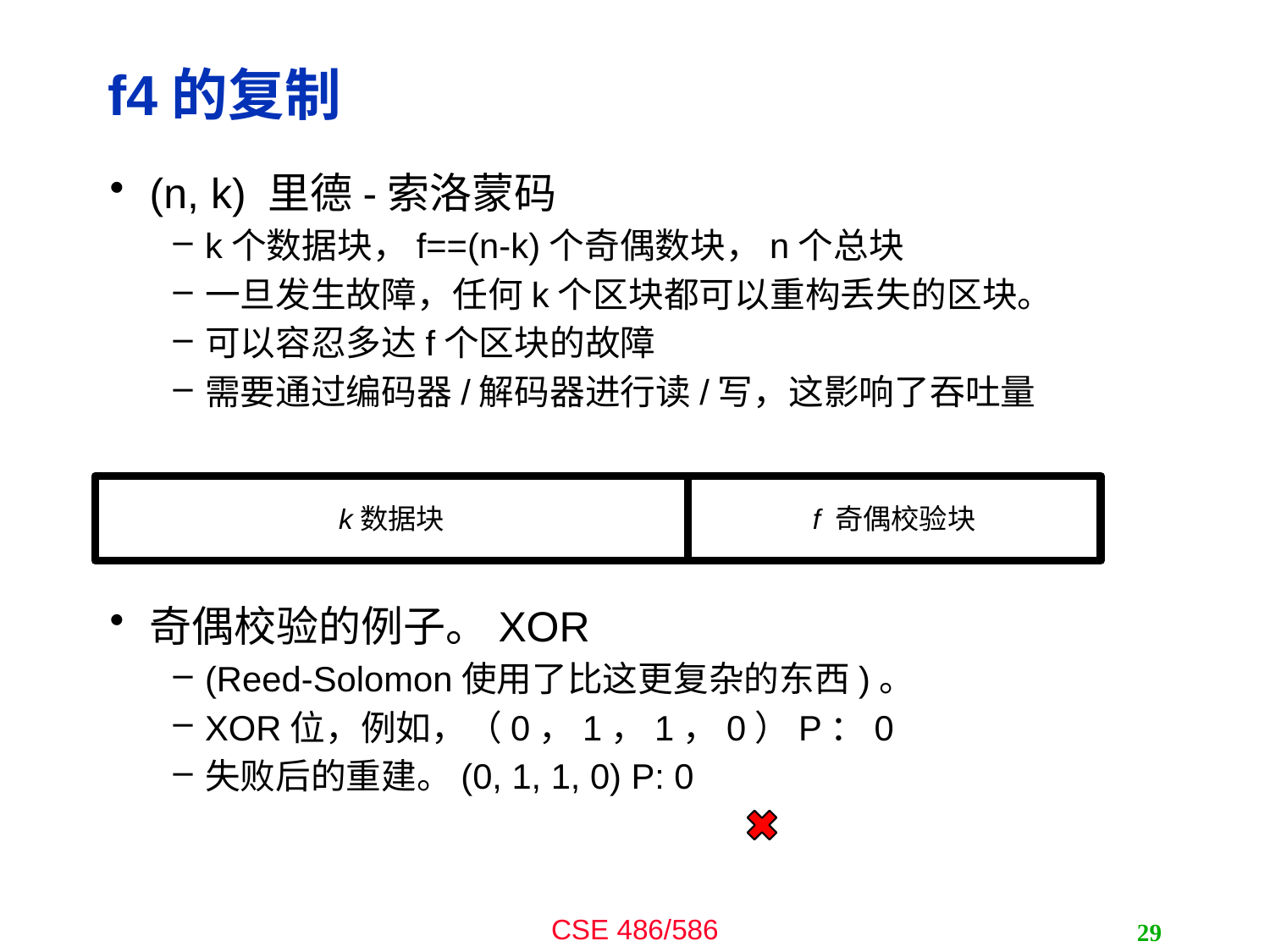

# f4的复制
(n, k) 里德-索洛蒙码
k个数据块，f==(n-k)个奇偶数块，n个总块
一旦发生故障，任何k个区块都可以重构丢失的区块。
可以容忍多达f个区块的故障
需要通过编码器/解码器进行读/写，这影响了吞吐量

奇偶校验的例子。XOR
(Reed-Solomon使用了比这更复杂的东西)。
XOR位，例如，（0，1，1，0）P：0
失败后的重建。(0, 1, 1, 0) P: 0
k数据块
f 奇偶校验块

29